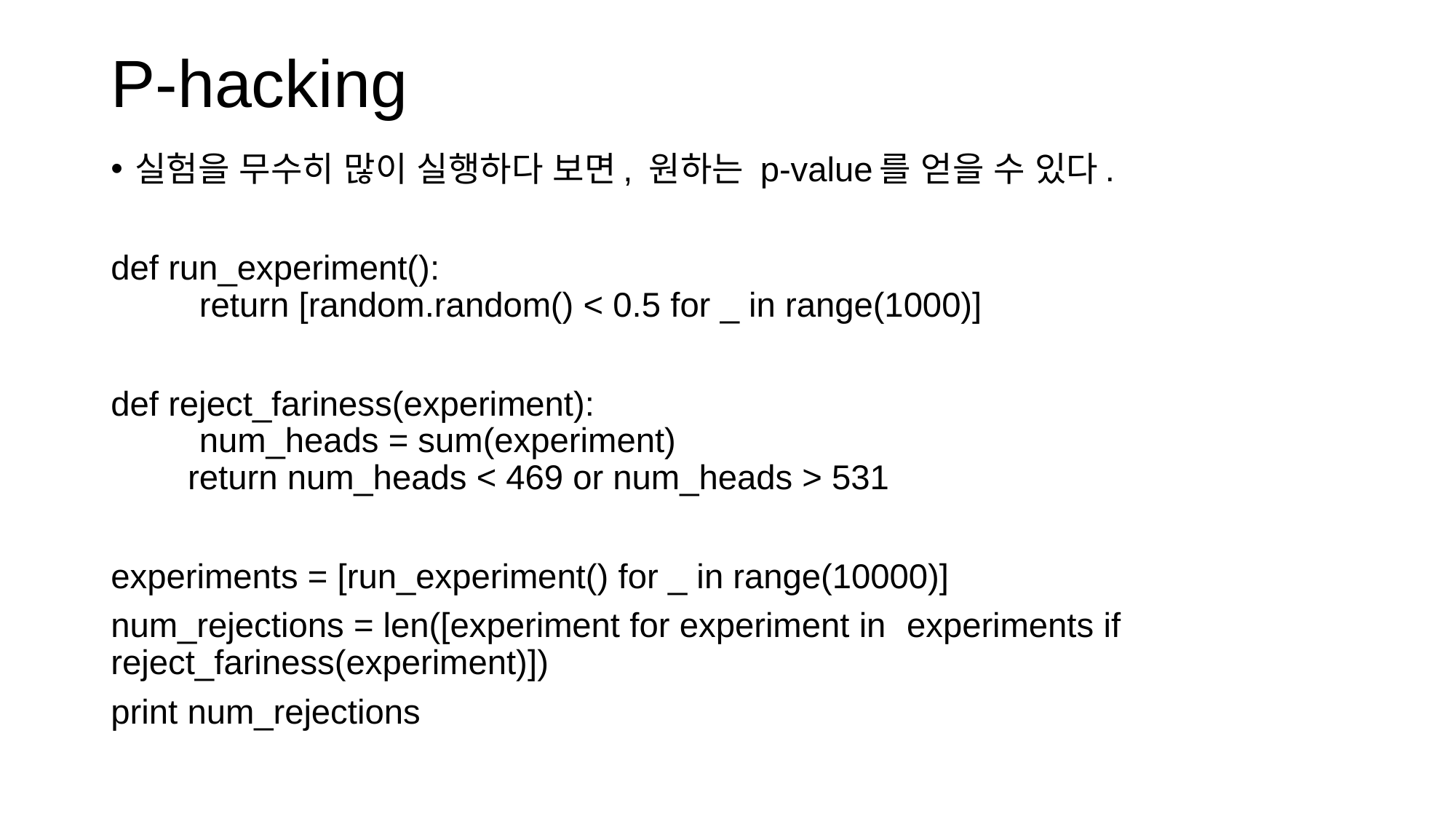

# P-hacking
실험을 무수히 많이 실행하다 보면, 원하는 p-value를 얻을 수 있다.

def run_experiment():
	return [random.random() < 0.5 for _ in range(1000)]

def reject_fariness(experiment):
	num_heads = sum(experiment)
        return num_heads < 469 or num_heads > 531

experiments = [run_experiment() for _ in range(10000)]
num_rejections = len([experiment for experiment in 					experiments if reject_fariness(experiment)])
print num_rejections